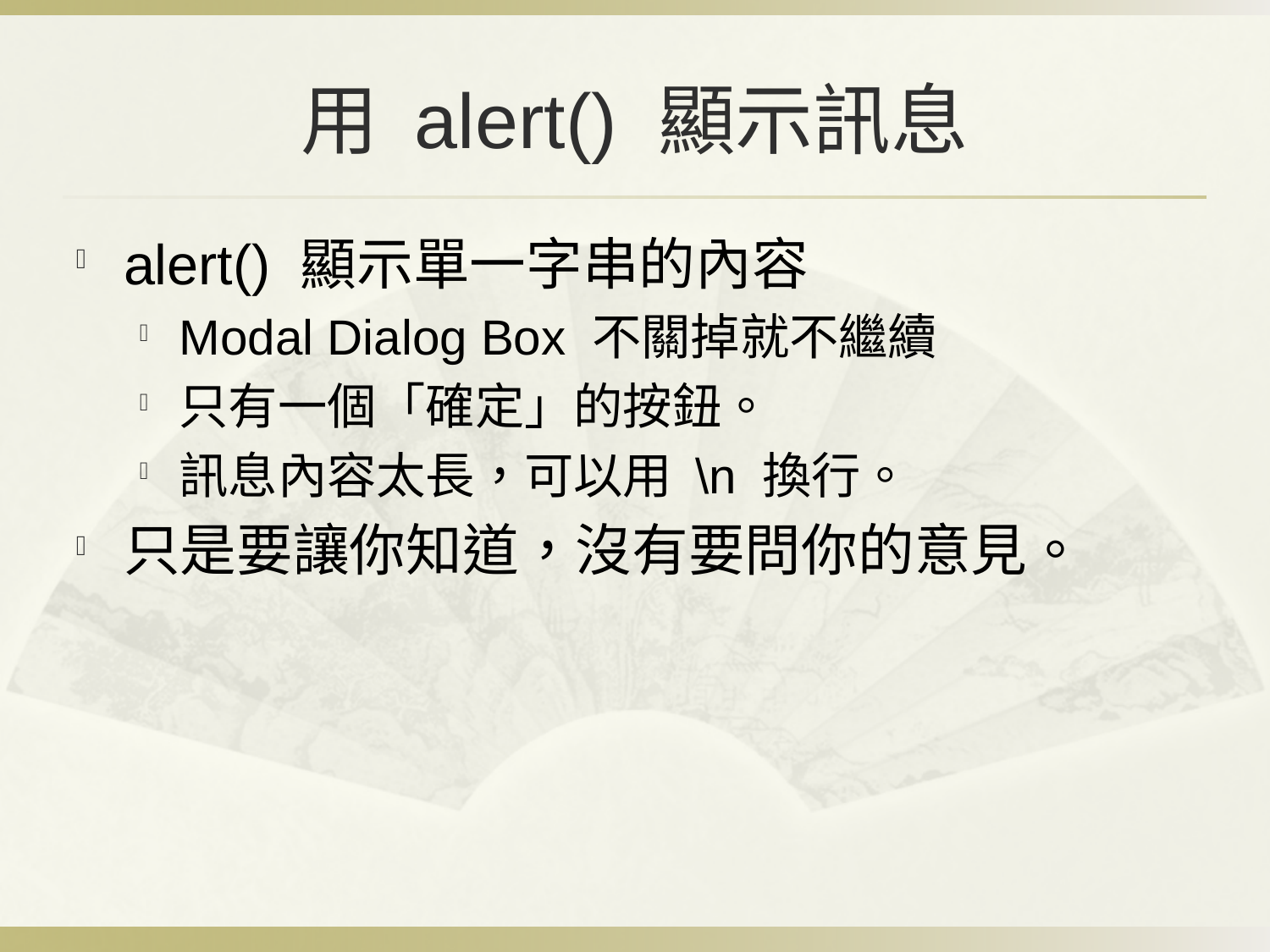

# 用 alert() 顯示訊息
alert() 顯示單一字串的內容
Modal Dialog Box 不關掉就不繼續
只有一個「確定」的按鈕。
訊息內容太長，可以用 \n 換行。
只是要讓你知道，沒有要問你的意見。